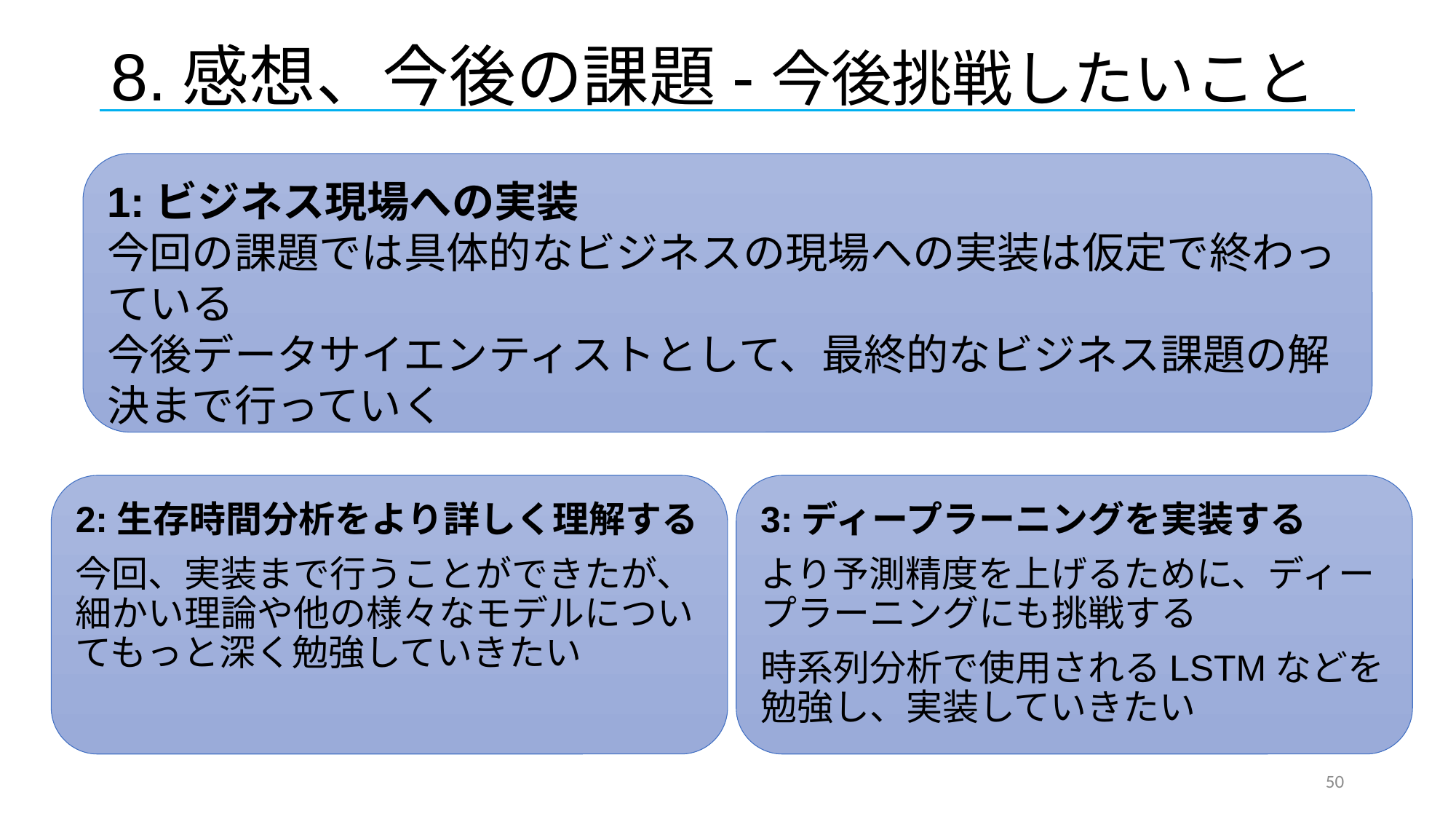

# 8.感想、今後の課題-今後挑戦したいこと

1:ビジネス現場への実装
今回の課題では具体的なビジネスの現場への実装は仮定で終わっている
今後データサイエンティストとして、最終的なビジネス課題の解決まで行っていく

3:ディープラーニングを実装する
より予測精度を上げるために、ディープラーニングにも挑戦する
時系列分析で使用されるLSTMなどを勉強し、実装していきたい
2:生存時間分析をより詳しく理解する
今回、実装まで行うことができたが、細かい理論や他の様々なモデルについてもっと深く勉強していきたい

50